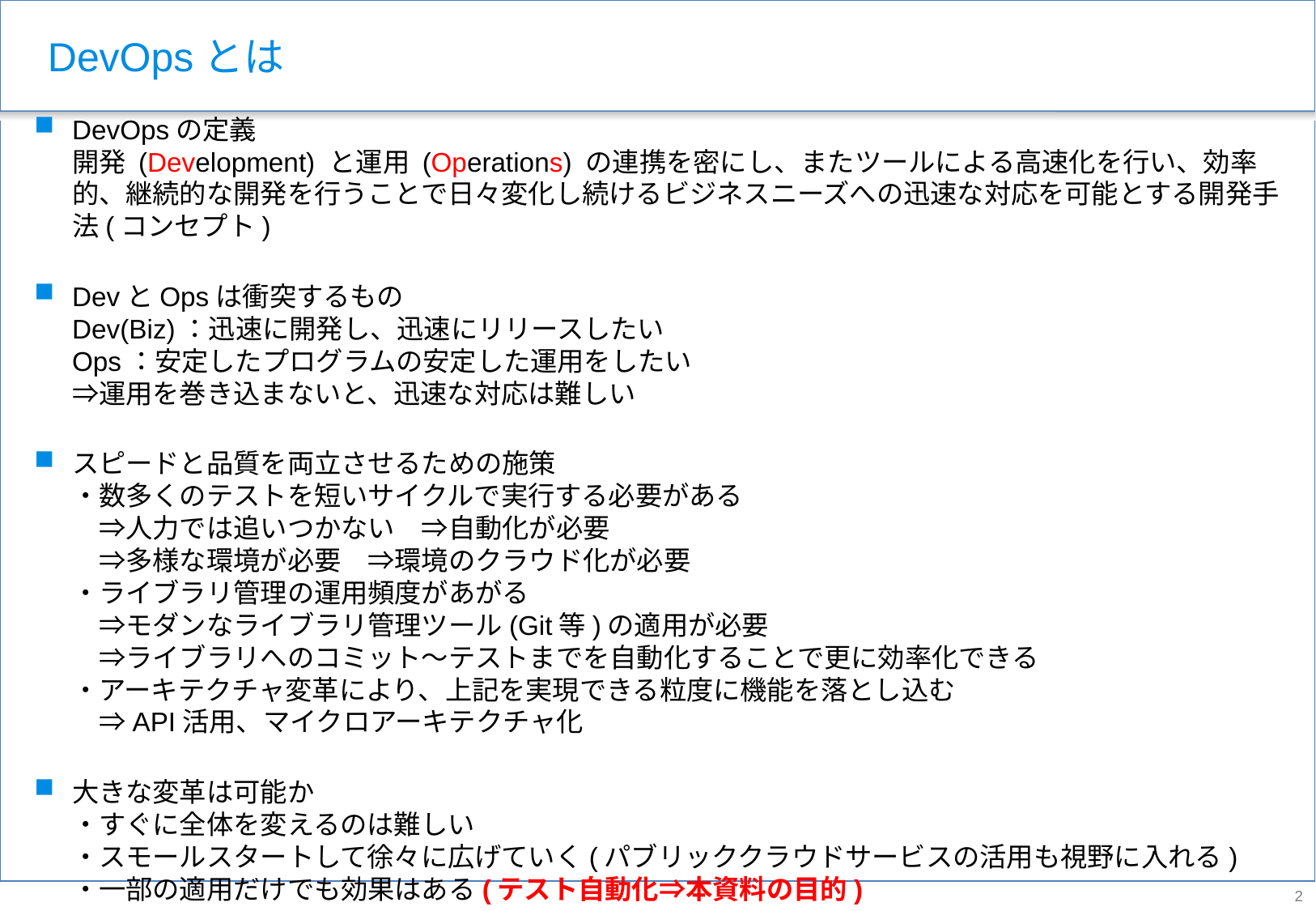

# DevOpsとは
DevOpsの定義
開発 (Development) と運用 (Operations) の連携を密にし、またツールによる高速化を行い、効率的、継続的な開発を行うことで日々変化し続けるビジネスニーズへの迅速な対応を可能とする開発手法(コンセプト)
DevとOpsは衝突するもの
Dev(Biz)：迅速に開発し、迅速にリリースしたい
Ops：安定したプログラムの安定した運用をしたい
⇒運用を巻き込まないと、迅速な対応は難しい
スピードと品質を両立させるための施策
・数多くのテストを短いサイクルで実行する必要がある
　⇒人力では追いつかない　⇒自動化が必要
　⇒多様な環境が必要　⇒環境のクラウド化が必要
・ライブラリ管理の運用頻度があがる
　⇒モダンなライブラリ管理ツール(Git等)の適用が必要
　⇒ライブラリへのコミット～テストまでを自動化することで更に効率化できる
・アーキテクチャ変革により、上記を実現できる粒度に機能を落とし込む
　⇒API活用、マイクロアーキテクチャ化
大きな変革は可能か
・すぐに全体を変えるのは難しい
・スモールスタートして徐々に広げていく(パブリッククラウドサービスの活用も視野に入れる)
・一部の適用だけでも効果はある(テスト自動化⇒本資料の目的)